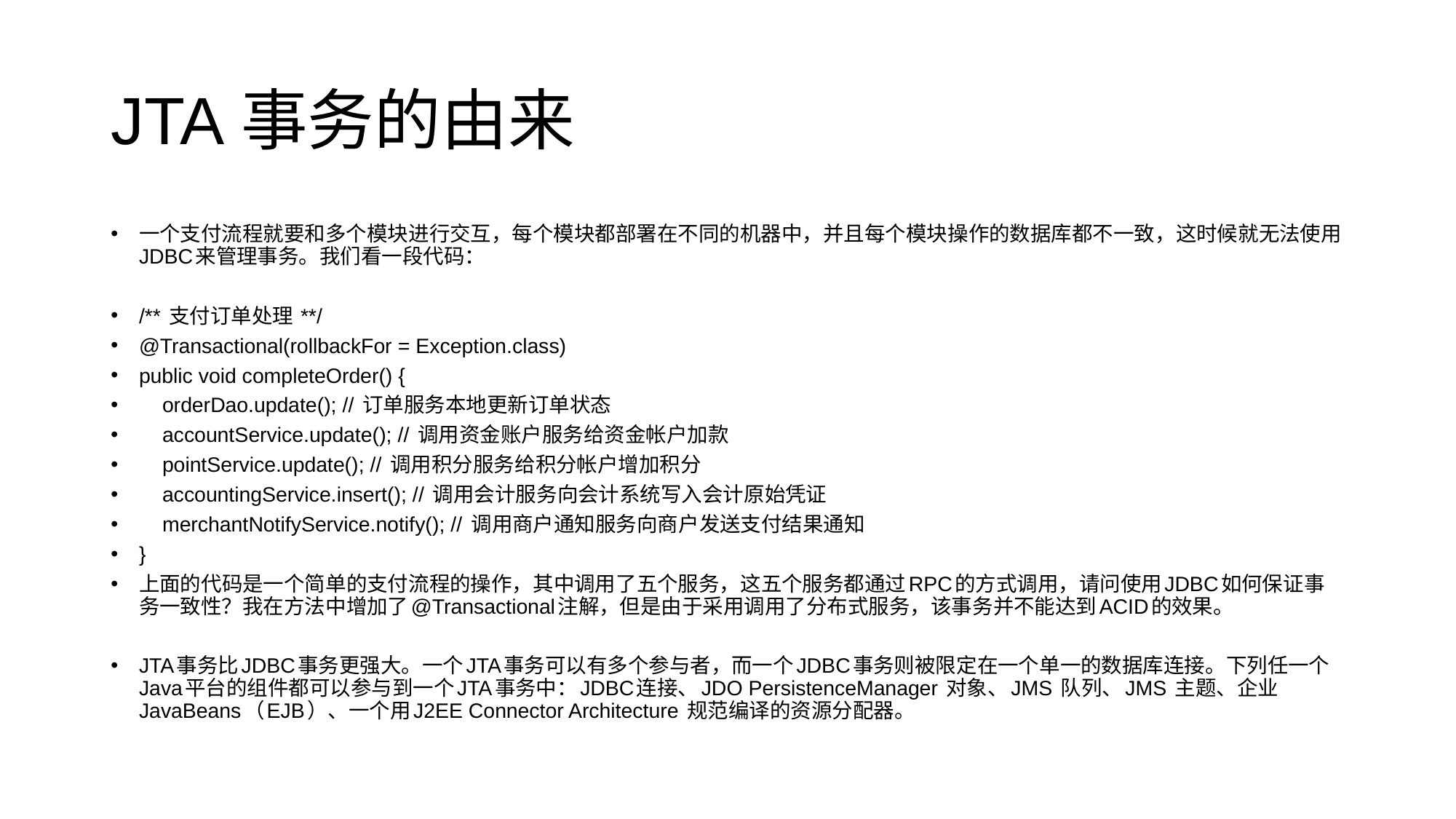

# JTA事务的由来
一个支付流程就要和多个模块进行交互，每个模块都部署在不同的机器中，并且每个模块操作的数据库都不一致，这时候就无法使用JDBC来管理事务。我们看一段代码：

/** 支付订单处理 **/
@Transactional(rollbackFor = Exception.class)
public void completeOrder() {
    orderDao.update(); // 订单服务本地更新订单状态
    accountService.update(); // 调用资金账户服务给资金帐户加款
    pointService.update(); // 调用积分服务给积分帐户增加积分
    accountingService.insert(); // 调用会计服务向会计系统写入会计原始凭证
    merchantNotifyService.notify(); // 调用商户通知服务向商户发送支付结果通知
}
上面的代码是一个简单的支付流程的操作，其中调用了五个服务，这五个服务都通过RPC的方式调用，请问使用JDBC如何保证事务一致性？我在方法中增加了@Transactional注解，但是由于采用调用了分布式服务，该事务并不能达到ACID的效果。

JTA事务比JDBC事务更强大。一个JTA事务可以有多个参与者，而一个JDBC事务则被限定在一个单一的数据库连接。下列任一个Java平台的组件都可以参与到一个JTA事务中：JDBC连接、JDO PersistenceManager 对象、JMS 队列、JMS 主题、企业JavaBeans（EJB）、一个用J2EE Connector Architecture 规范编译的资源分配器。